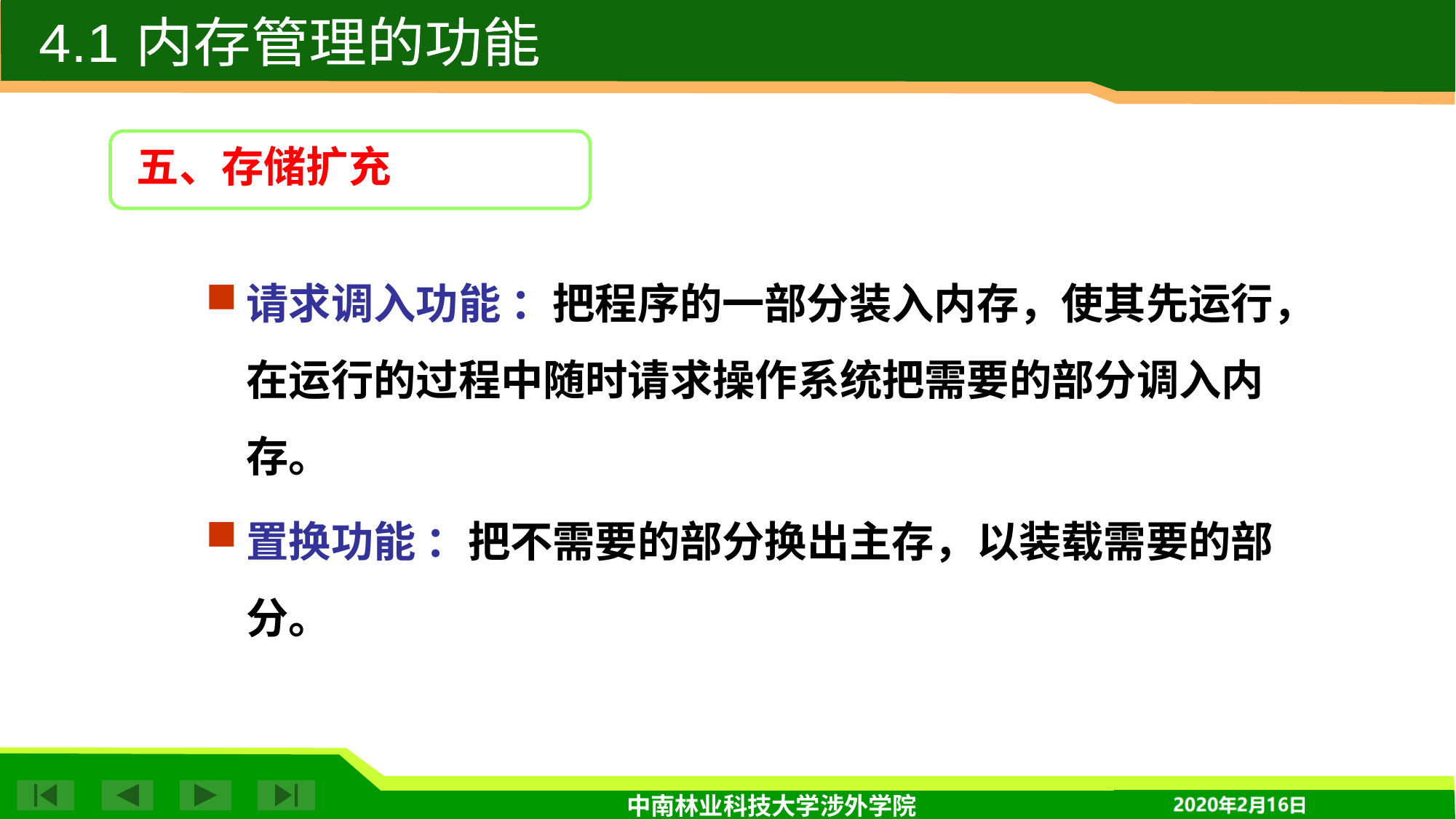

4.1 内存管理的功能

五、存储扩充
请求调入功能 ：把程序的一部分装入内存，使其先运行，在运行的过程中随时请求操作系统把需要的部分调入内存。
置换功能 ：把不需要的部分换出主存，以装载需要的部分。